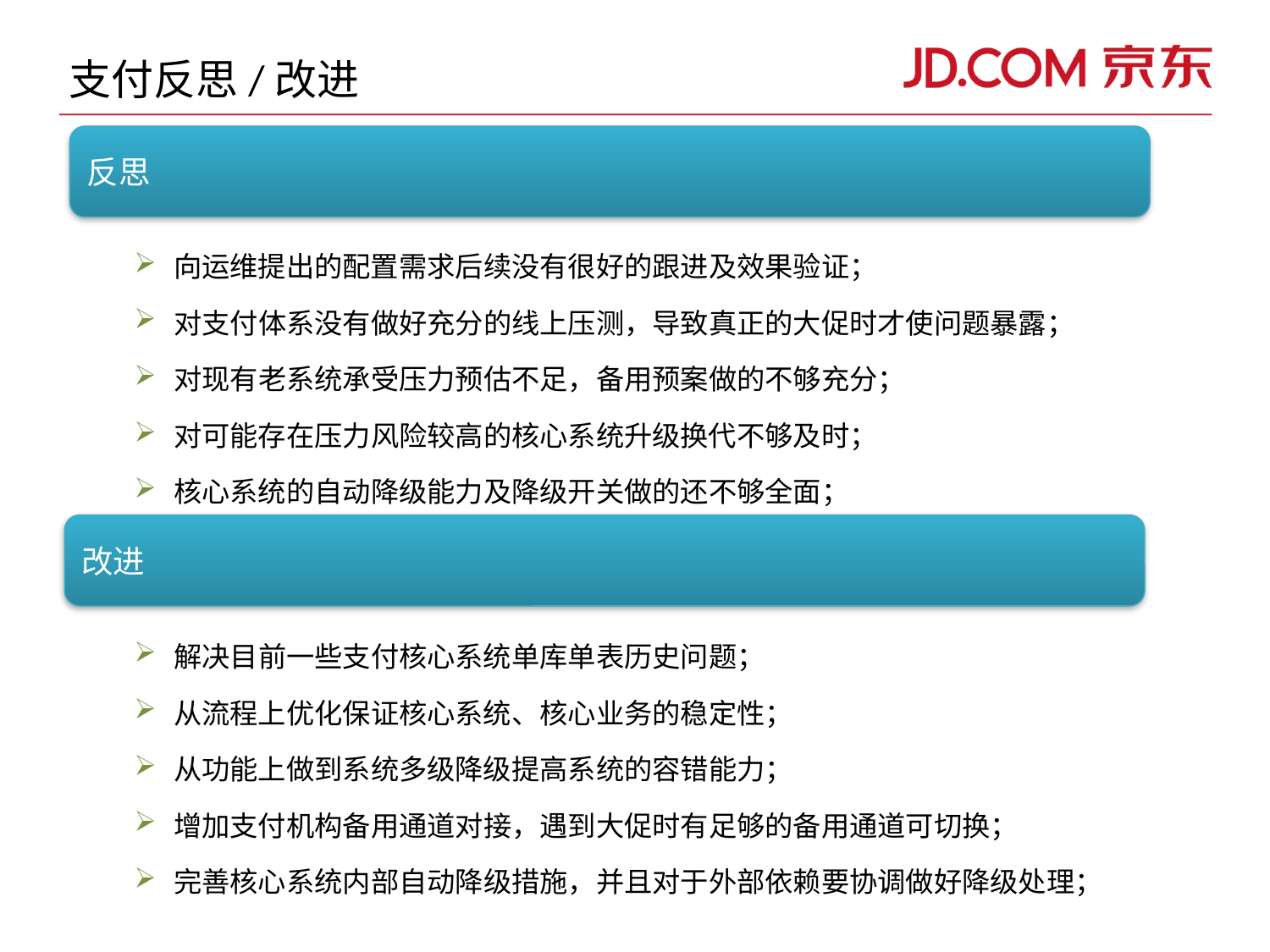

支付反思/改进
反思
向运维提出的配置需求后续没有很好的跟进及效果验证；
对支付体系没有做好充分的线上压测，导致真正的大促时才使问题暴露；
对现有老系统承受压力预估不足，备用预案做的不够充分；
对可能存在压力风险较高的核心系统升级换代不够及时；
核心系统的自动降级能力及降级开关做的还不够全面；
改进
解决目前一些支付核心系统单库单表历史问题；
从流程上优化保证核心系统、核心业务的稳定性；
从功能上做到系统多级降级提高系统的容错能力；
增加支付机构备用通道对接，遇到大促时有足够的备用通道可切换；
完善核心系统内部自动降级措施，并且对于外部依赖要协调做好降级处理；